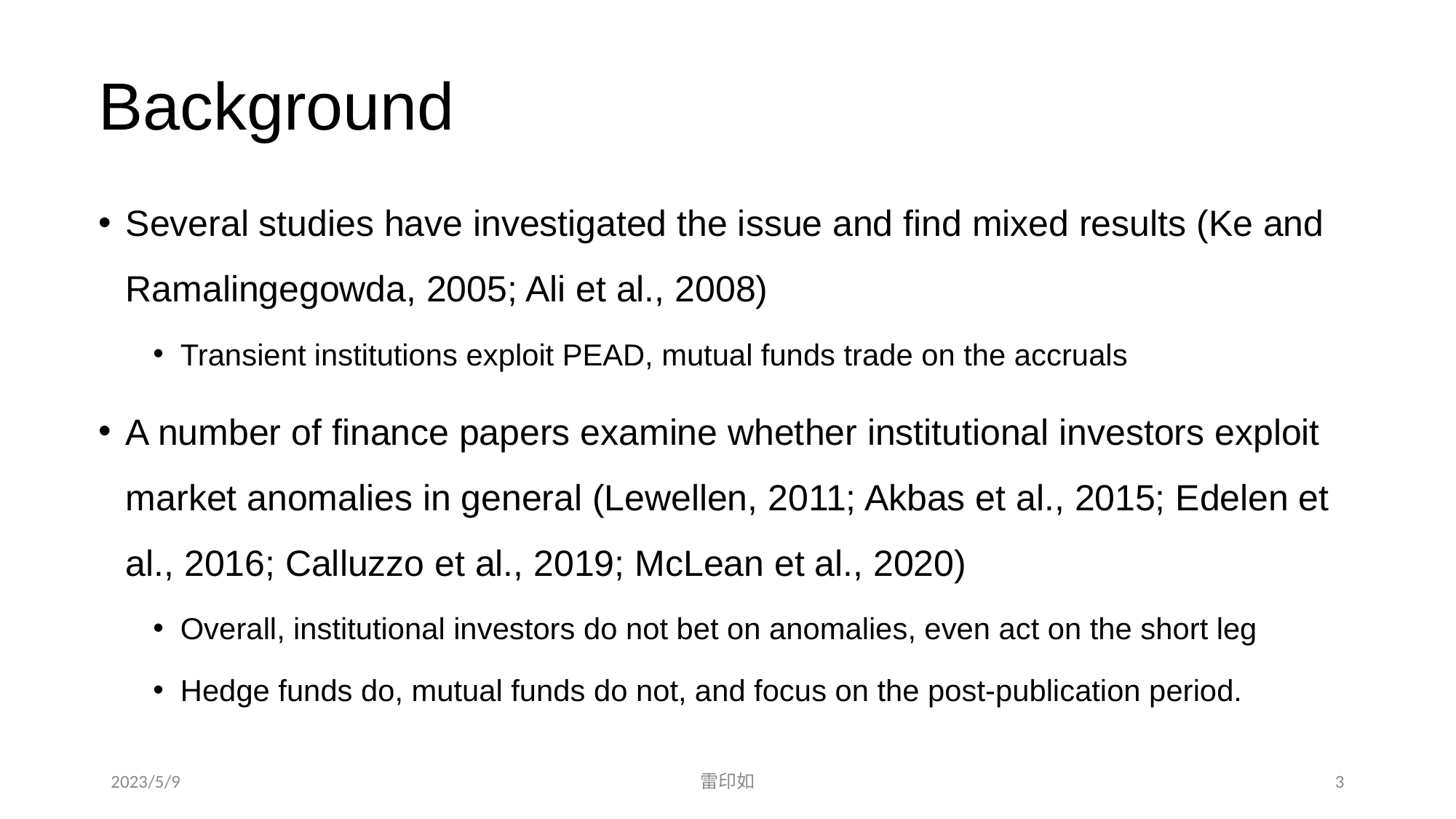

# Background
Several studies have investigated the issue and find mixed results (Ke and Ramalingegowda, 2005; Ali et al., 2008)
Transient institutions exploit PEAD, mutual funds trade on the accruals
A number of finance papers examine whether institutional investors exploit market anomalies in general (Lewellen, 2011; Akbas et al., 2015; Edelen et al., 2016; Calluzzo et al., 2019; McLean et al., 2020)
Overall, institutional investors do not bet on anomalies, even act on the short leg
Hedge funds do, mutual funds do not, and focus on the post-publication period.

2023/5/9
3
雷印如